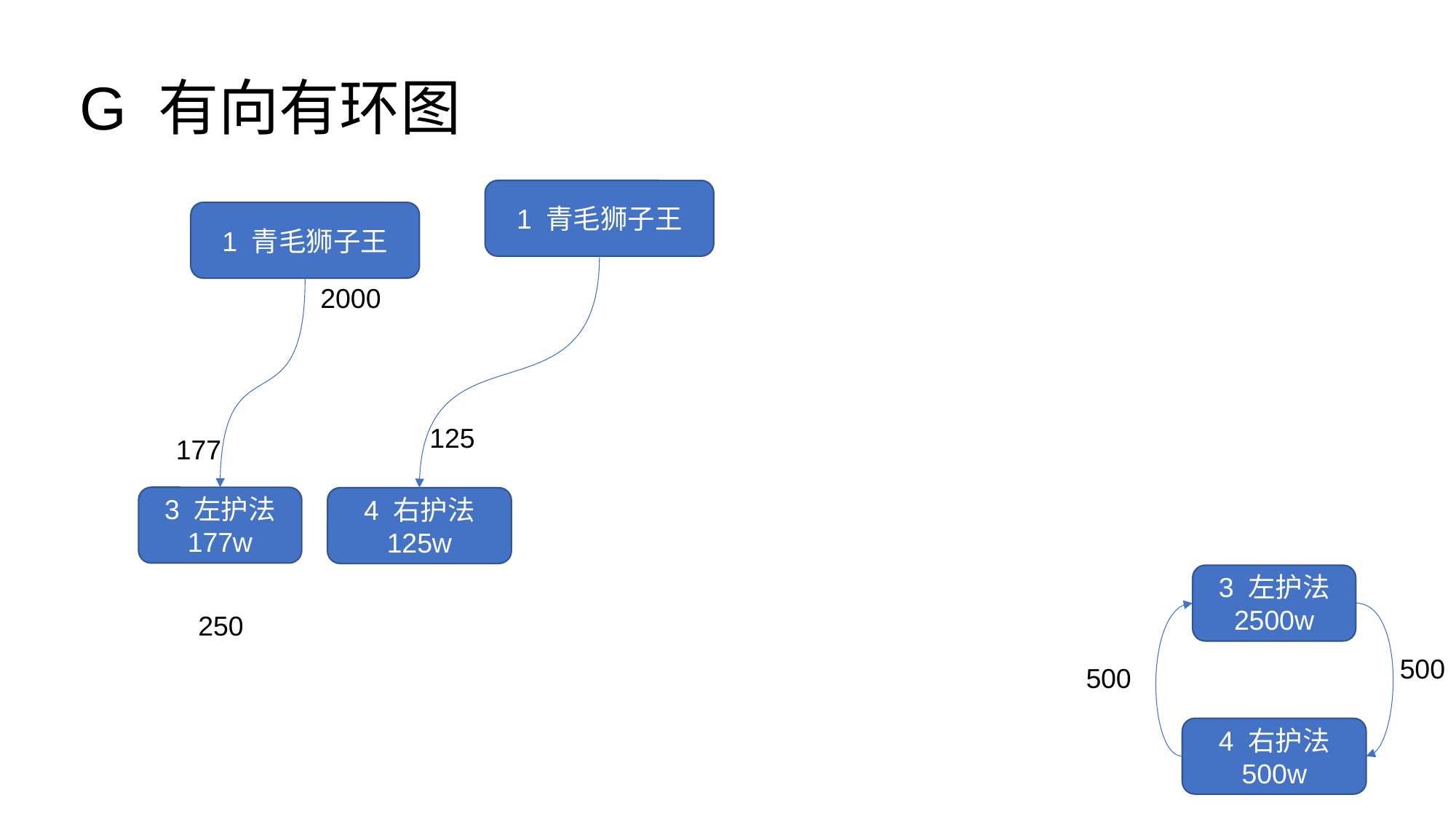

G 有向有环图
1 青毛狮子王
1 青毛狮子王
2000
125
177
3 左护法
177w
4 右护法
125w
3 左护法
2500w
250
500
500
4 右护法
500w